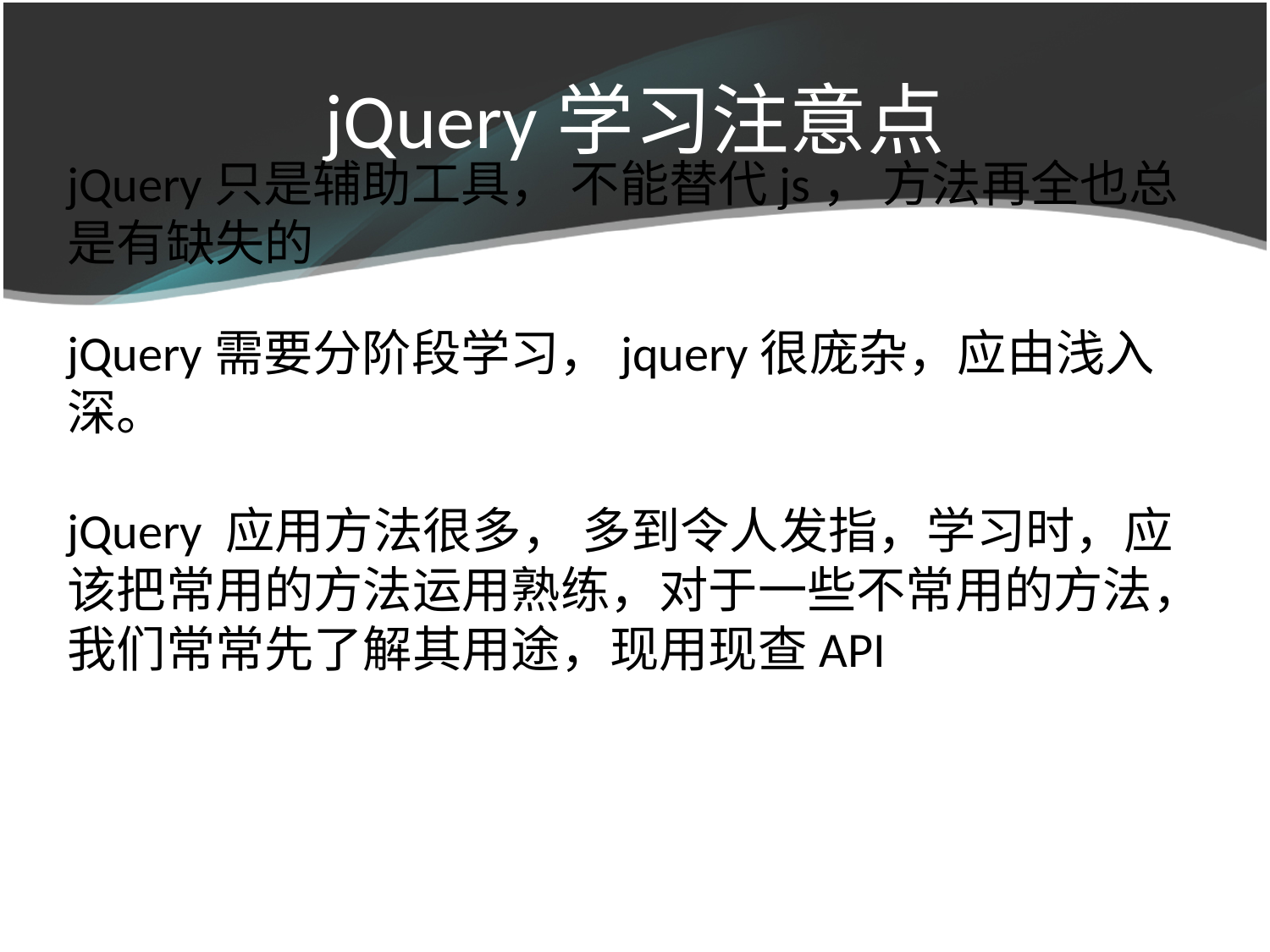

# jQuery学习注意点
jQuery只是辅助工具， 不能替代js， 方法再全也总是有缺失的

jQuery需要分阶段学习，jquery很庞杂，应由浅入深。

jQuery 应用方法很多， 多到令人发指，学习时，应该把常用的方法运用熟练，对于一些不常用的方法，我们常常先了解其用途，现用现查API